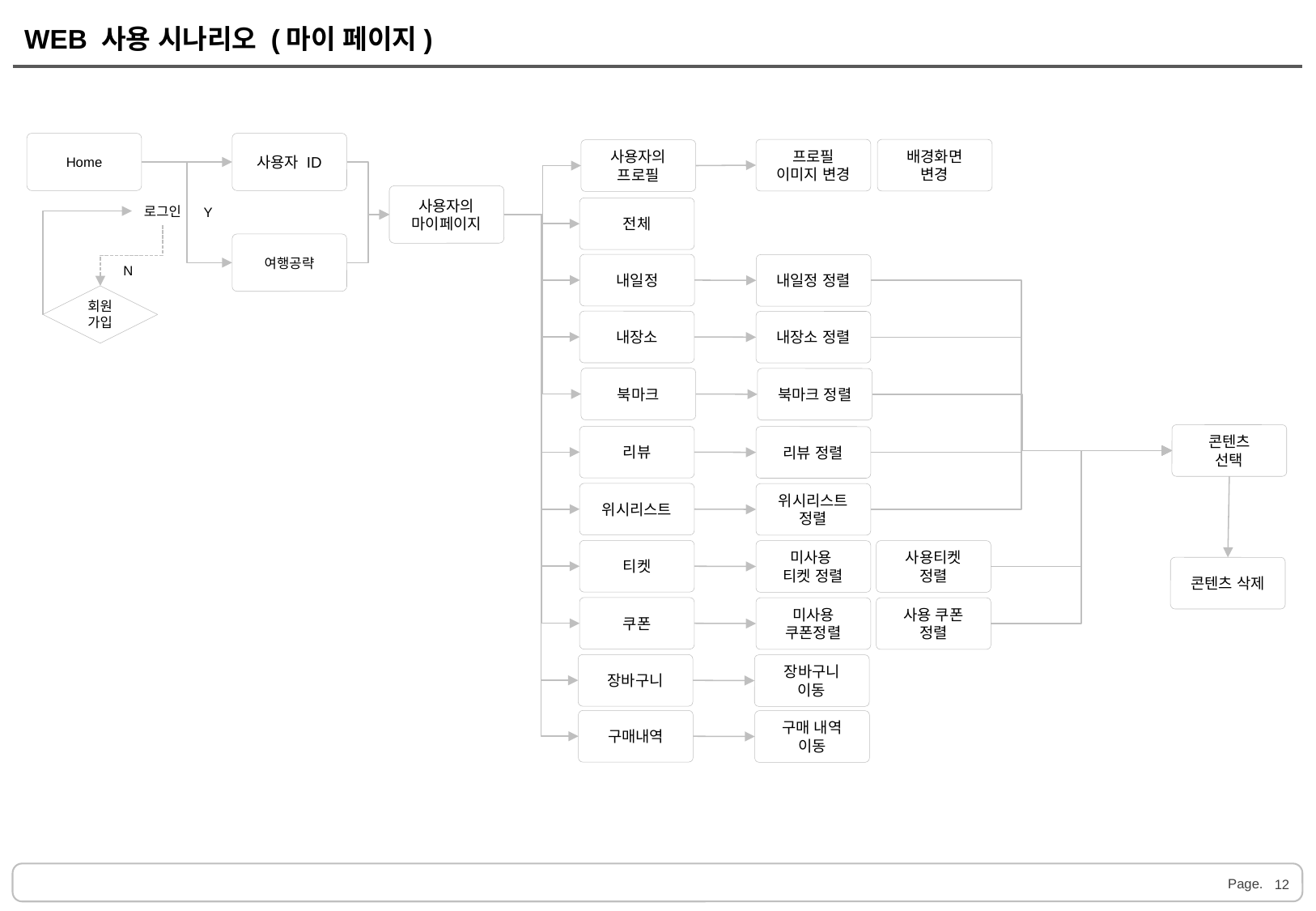

WEB 사용 시나리오 (마이 페이지)
Home
사용자 ID
프로필
이미지 변경
배경화면
변경
사용자의
프로필
사용자의
마이페이지
로그인
전체
Y
여행공략
내일정
내일정 정렬
N
회원가입
내장소
내장소 정렬
북마크
북마크 정렬
콘텐츠
선택
리뷰
리뷰 정렬
위시리스트
위시리스트 정렬
티켓
미사용
티켓 정렬
사용티켓
정렬
콘텐츠 삭제
쿠폰
미사용 쿠폰정렬
사용 쿠폰
정렬
장바구니
장바구니
이동
구매내역
구매 내역
이동
12